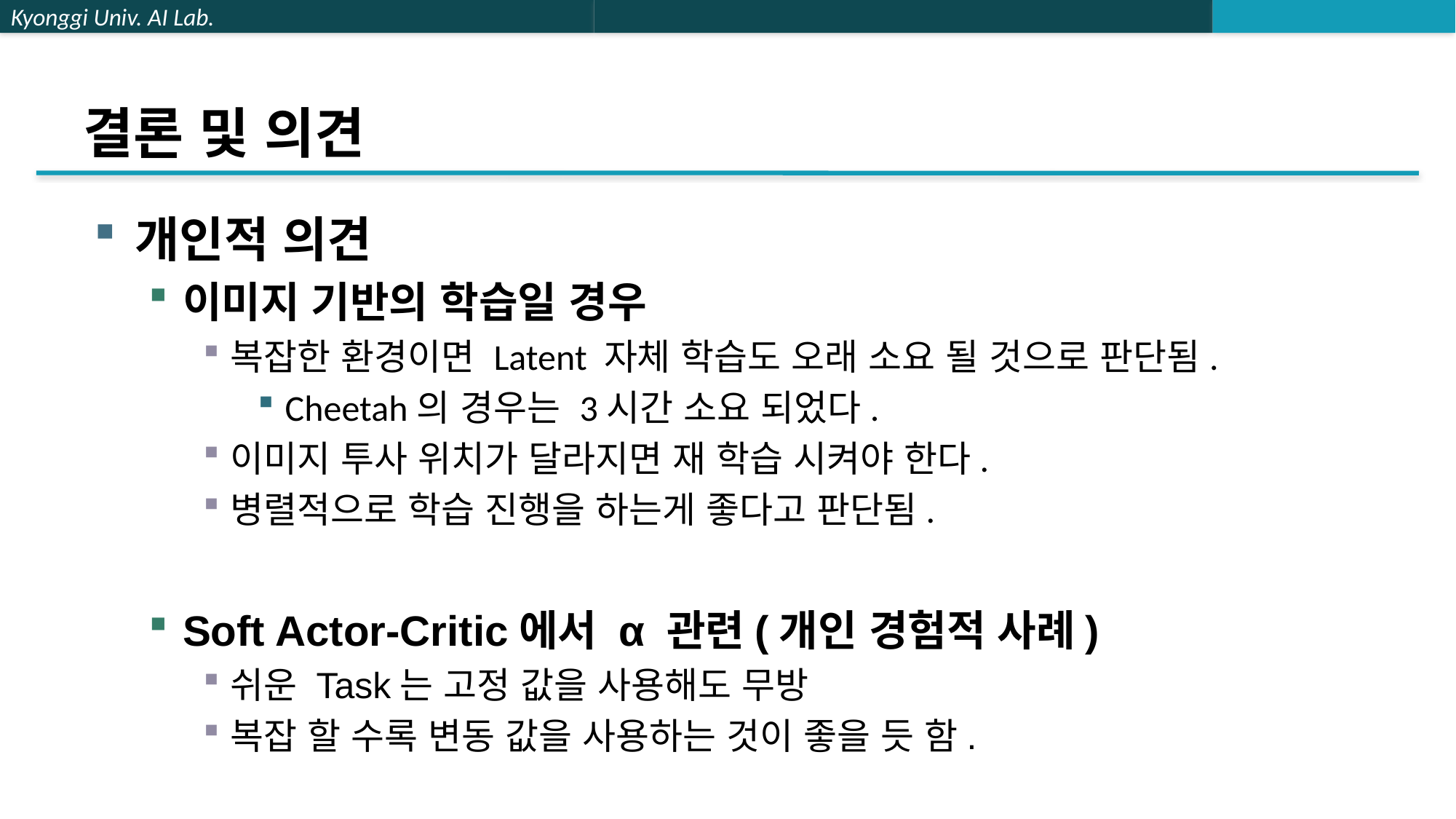

# 결론 및 의견
개인적 의견
이미지 기반의 학습일 경우
복잡한 환경이면 Latent 자체 학습도 오래 소요 될 것으로 판단됨.
Cheetah의 경우는 3시간 소요 되었다.
이미지 투사 위치가 달라지면 재 학습 시켜야 한다.
병렬적으로 학습 진행을 하는게 좋다고 판단됨.

Soft Actor-Critic에서 α 관련(개인 경험적 사례)
쉬운 Task는 고정 값을 사용해도 무방
복잡 할 수록 변동 값을 사용하는 것이 좋을 듯 함.